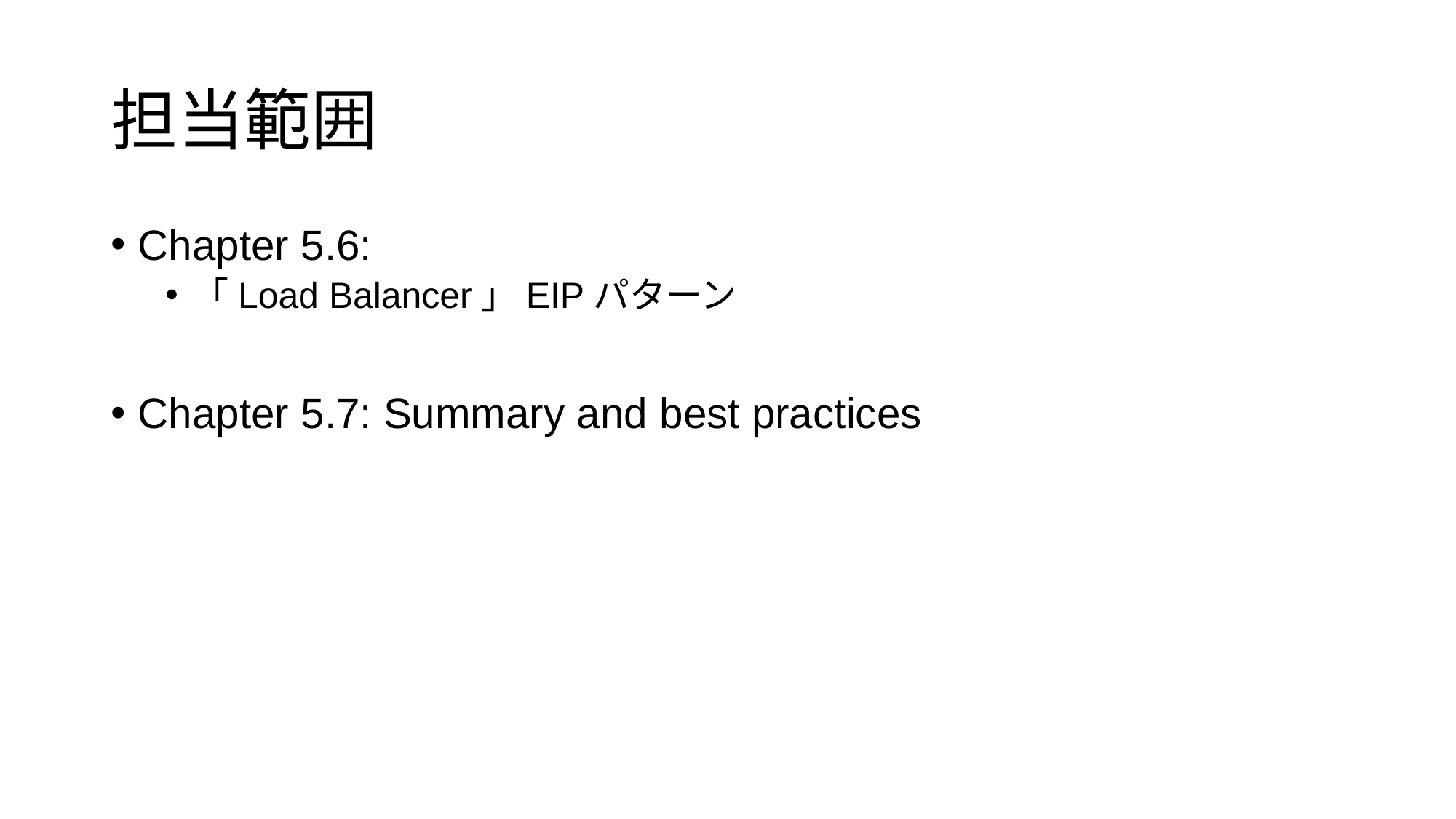

# 担当範囲
Chapter 5.6:
「Load Balancer」EIPパターン

Chapter 5.7: Summary and best practices